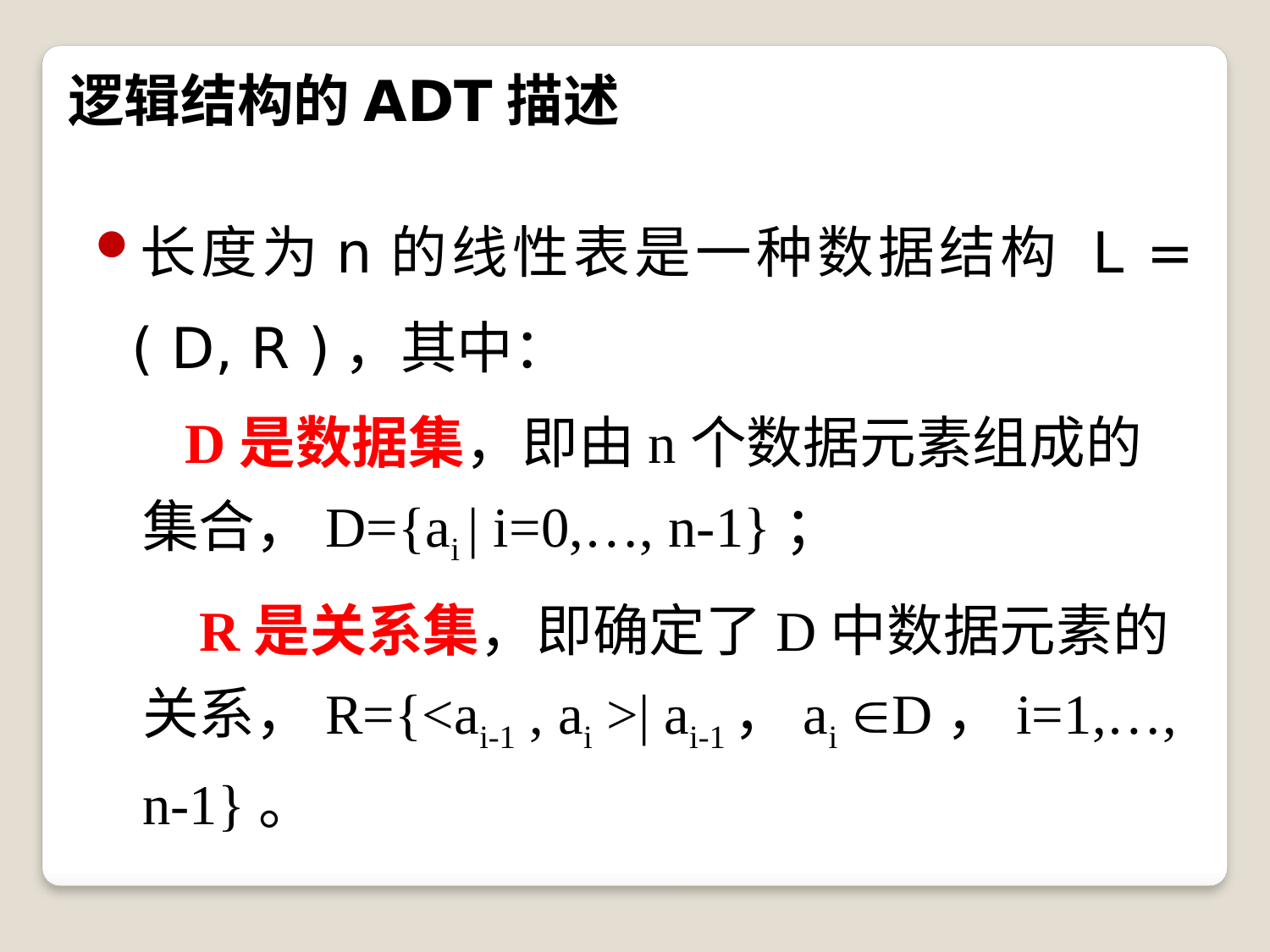

# 逻辑结构的ADT描述

长度为n的线性表是一种数据结构 L = ( D, R )，其中：
     D是数据集，即由n个数据元素组成的集合，D={ai | i=0,…, n-1}；
	    R是关系集，即确定了D中数据元素的关系，R={<ai-1 , ai >| ai-1，ai ∈D，i=1,…, n-1}。